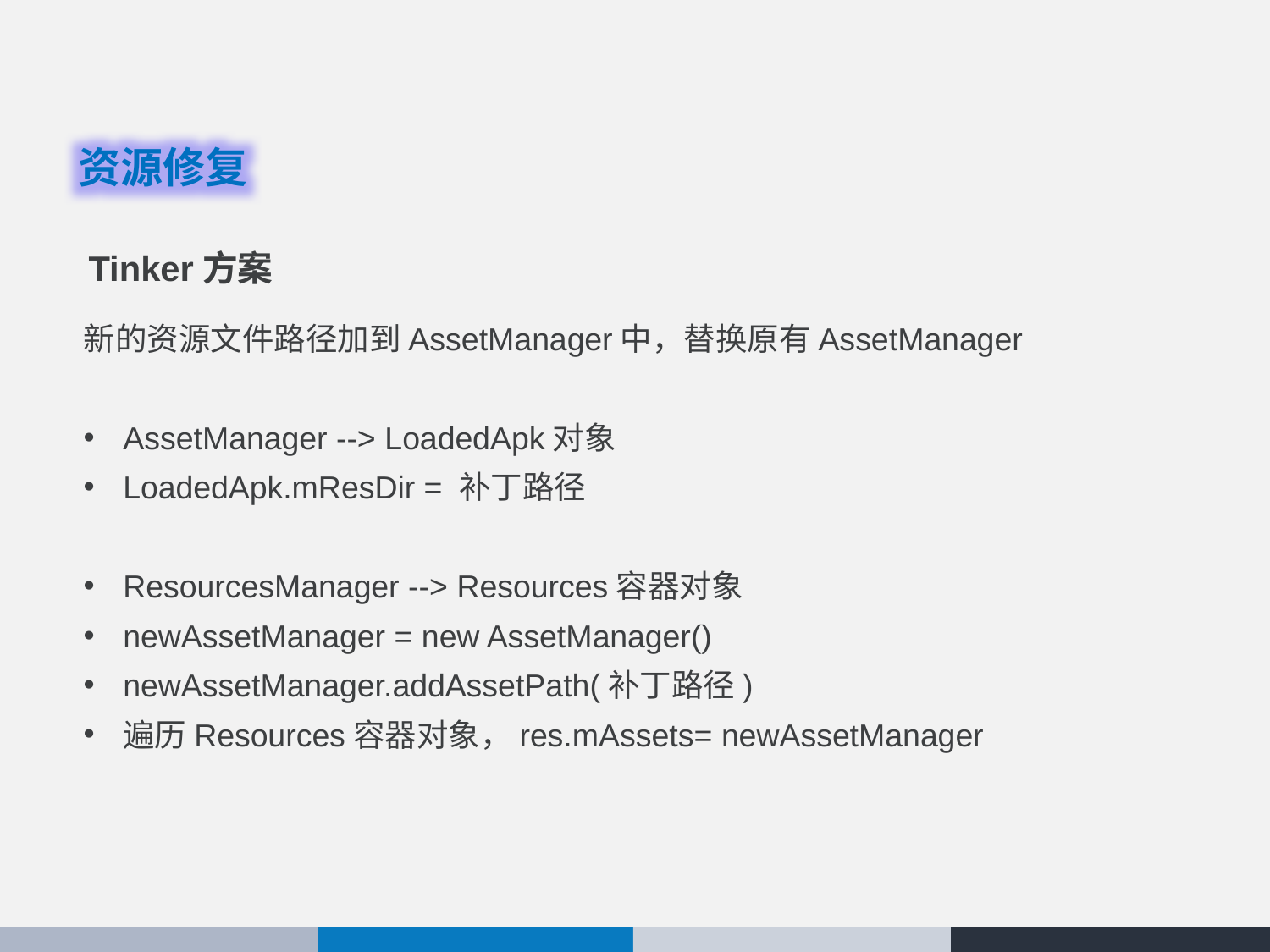

资源修复
Tinker方案
新的资源文件路径加到AssetManager中，替换原有AssetManager

AssetManager --> LoadedApk对象
LoadedApk.mResDir = 补丁路径

ResourcesManager --> Resources容器对象
newAssetManager = new AssetManager()
newAssetManager.addAssetPath(补丁路径)
遍历Resources容器对象，res.mAssets= newAssetManager